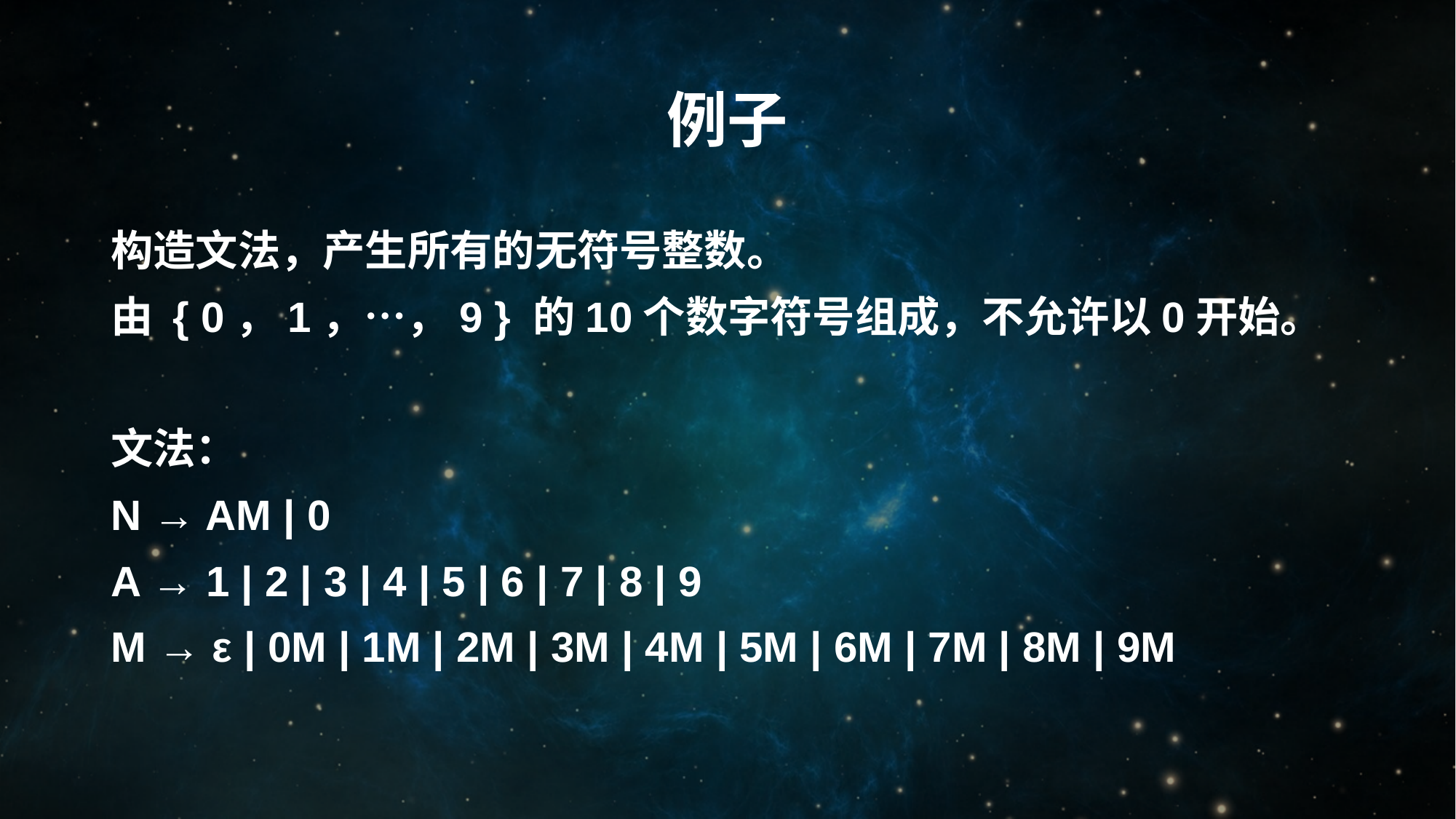

# 例子
构造文法，产生所有的无符号整数。
由 { 0，1，…，9 } 的10个数字符号组成，不允许以0开始。

文法：
N → AM | 0
A → 1 | 2 | 3 | 4 | 5 | 6 | 7 | 8 | 9
M → ε | 0M | 1M | 2M | 3M | 4M | 5M | 6M | 7M | 8M | 9M